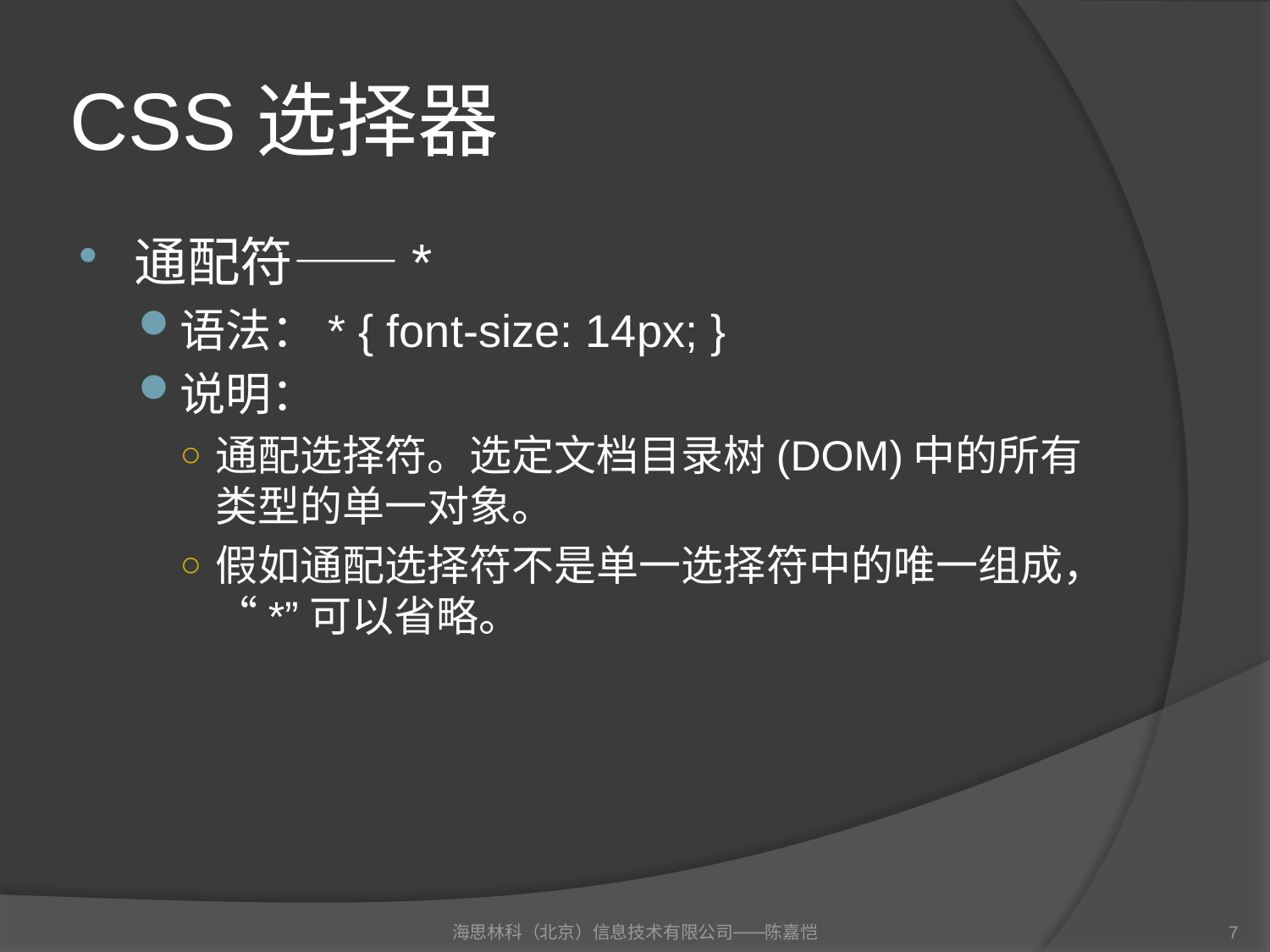

# CSS选择器
通配符——*
语法：* { font-size: 14px; }
说明：
通配选择符。选定文档目录树(DOM)中的所有类型的单一对象。
假如通配选择符不是单一选择符中的唯一组成，“*”可以省略。
海思林科（北京）信息技术有限公司——陈嘉恺
7